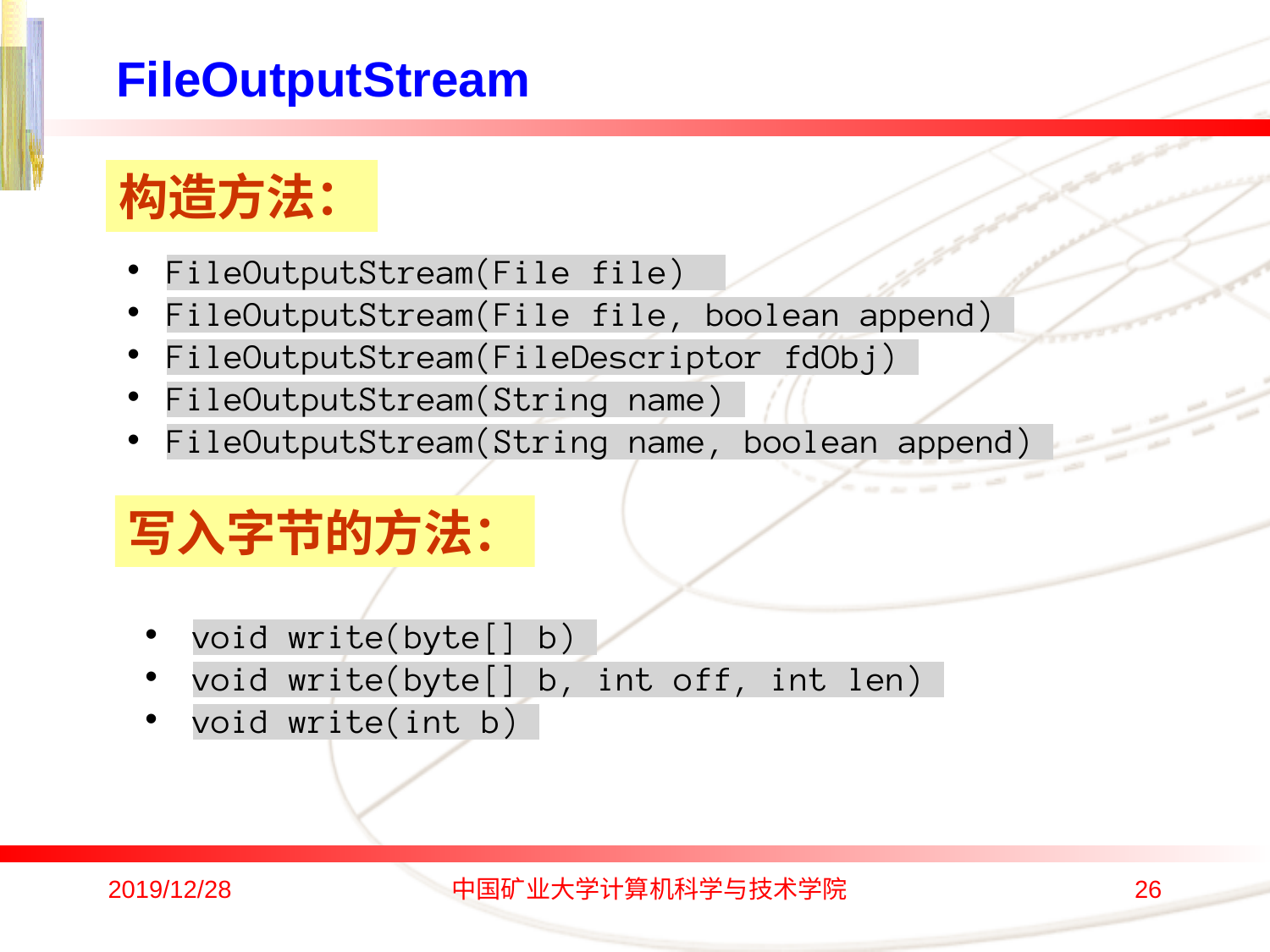

FileOutputStream
构造方法：
FileOutputStream(File file)
FileOutputStream(File file, boolean append)
FileOutputStream(FileDescriptor fdObj)
FileOutputStream(String name)
FileOutputStream(String name, boolean append)
写入字节的方法：
void write(byte[] b)
void write(byte[] b, int off, int len)
void write(int b)
2019/12/28
中国矿业大学计算机科学与技术学院
26